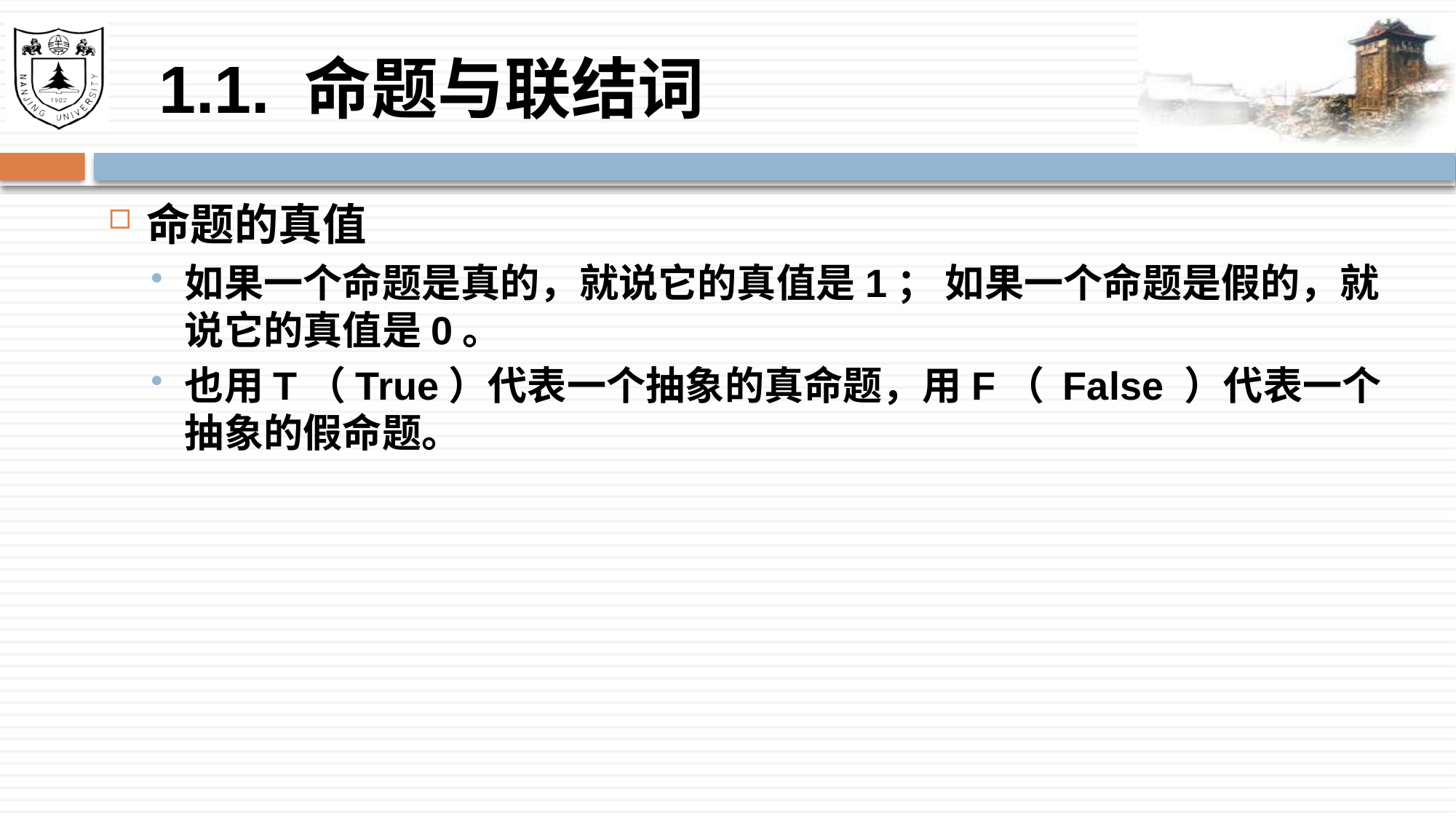

# 1.1. 命题与联结词
命题的真值
如果一个命题是真的，就说它的真值是1； 如果一个命题是假的，就说它的真值是0。
也用T（True）代表一个抽象的真命题，用F（ False ）代表一个抽象的假命题。